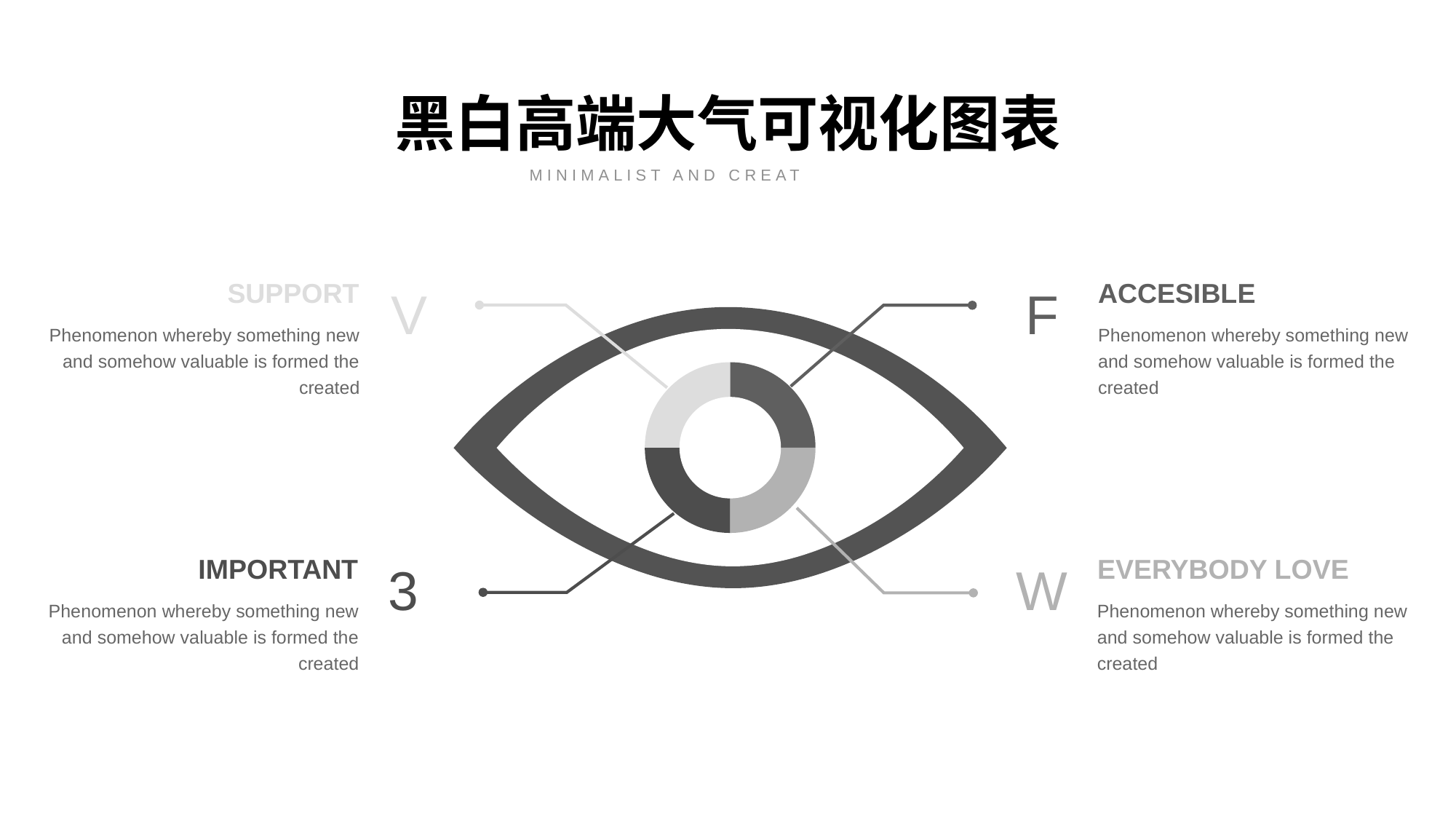

黑白高端大气可视化图表
MINIMALIST AND CREATIVE THEME
SUPPORT
Phenomenon whereby something new and somehow valuable is formed the created
V

F
ACCESIBLE
Phenomenon whereby something new and somehow valuable is formed the created

### Chart:

| Category | Area1 |
|---|---|
| 2000 | 10.0 |
| 2001 | 10.0 |
| 2002 | 10.0 |
| 2003 | 10.0 |

IMPORTANT
Phenomenon whereby something new and somehow valuable is formed the created
3
W
EVERYBODY LOVE
Phenomenon whereby something new and somehow valuable is formed the created